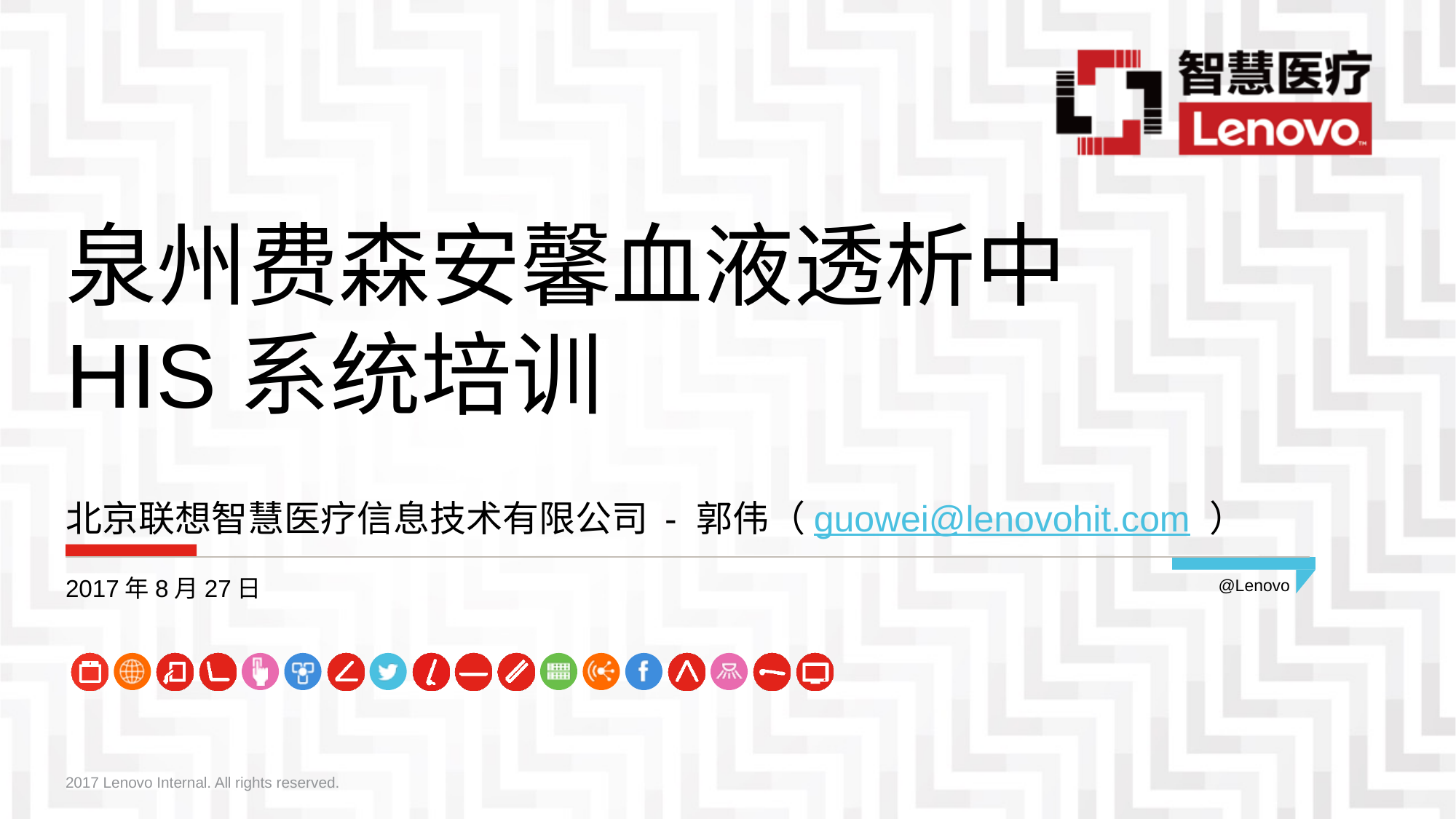

# 泉州费森安馨血液透析中 HIS系统培训
北京联想智慧医疗信息技术有限公司 - 郭伟（guowei@lenovohit.com ）
@Lenovo
2017年8月27日
2017 Lenovo Internal. All rights reserved.